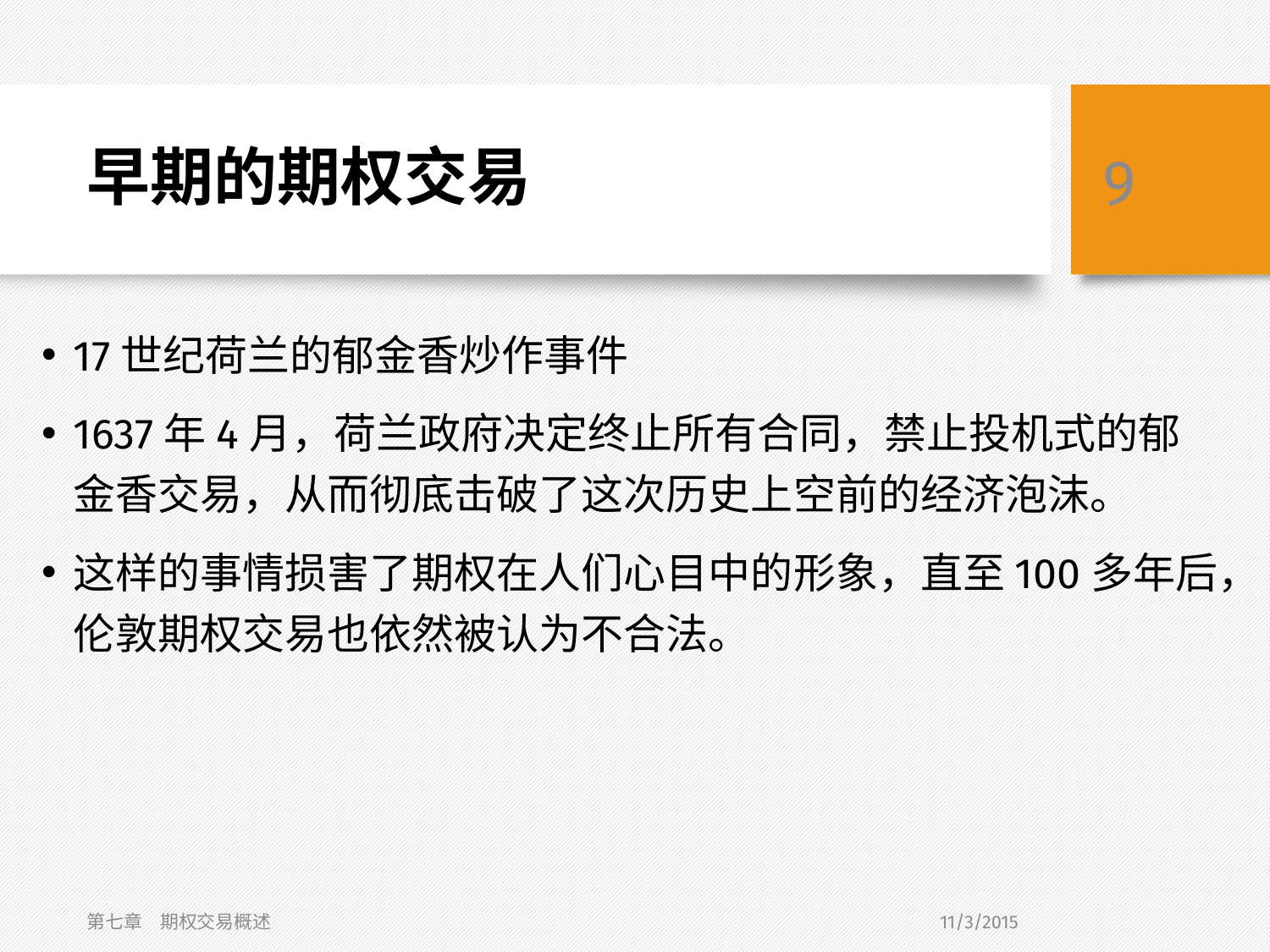

# 早期的期权交易
9
17世纪荷兰的郁金香炒作事件
1637年4月，荷兰政府决定终止所有合同，禁止投机式的郁金香交易，从而彻底击破了这次历史上空前的经济泡沫。
这样的事情损害了期权在人们心目中的形象，直至100多年后，伦敦期权交易也依然被认为不合法。

11/3/2015
第七章　期权交易概述